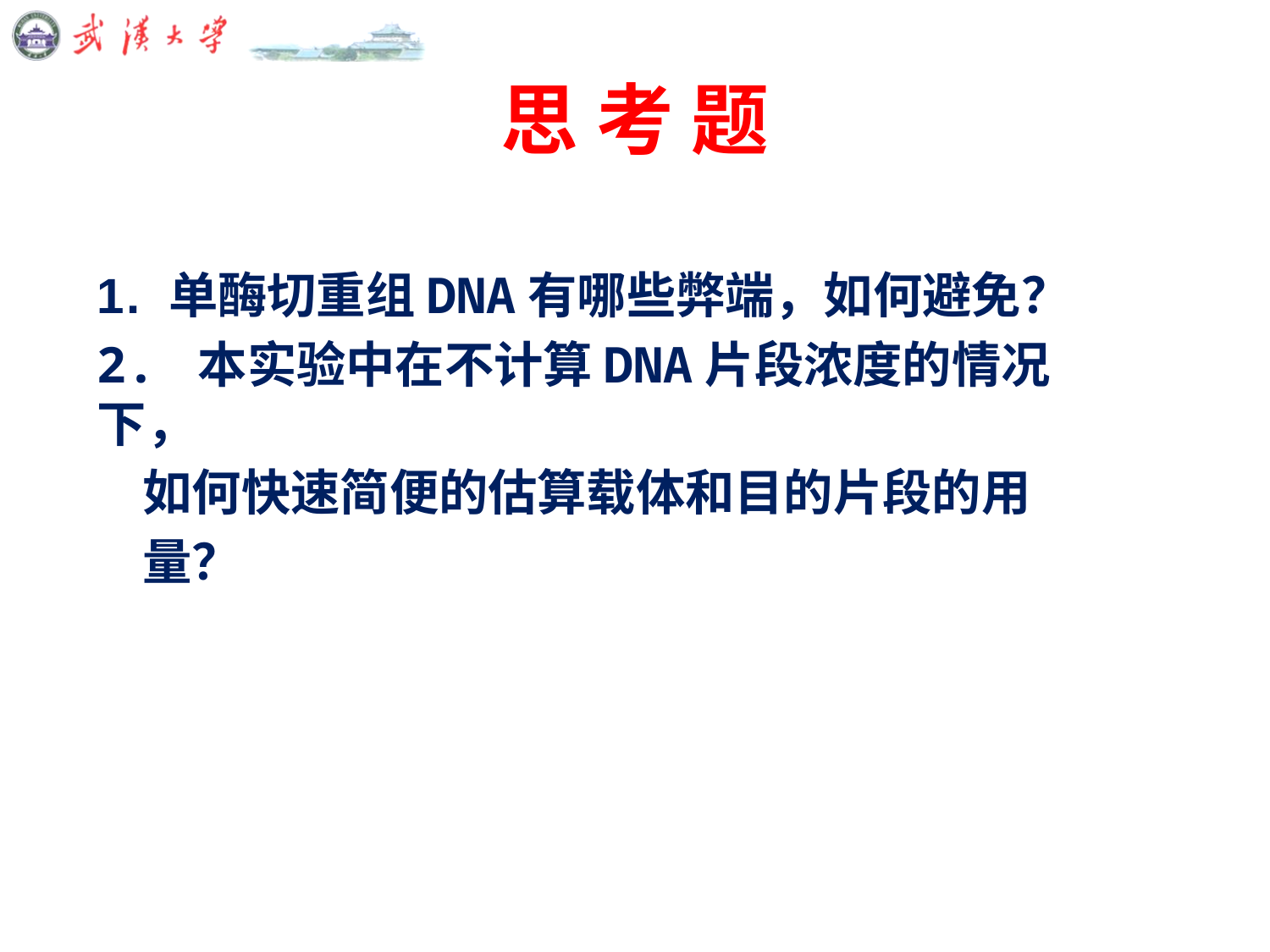

# 思 考 题

单酶切重组DNA有哪些弊端，如何避免？
2. 本实验中在不计算DNA片段浓度的情况下，
   如何快速简便的估算载体和目的片段的用
   量？